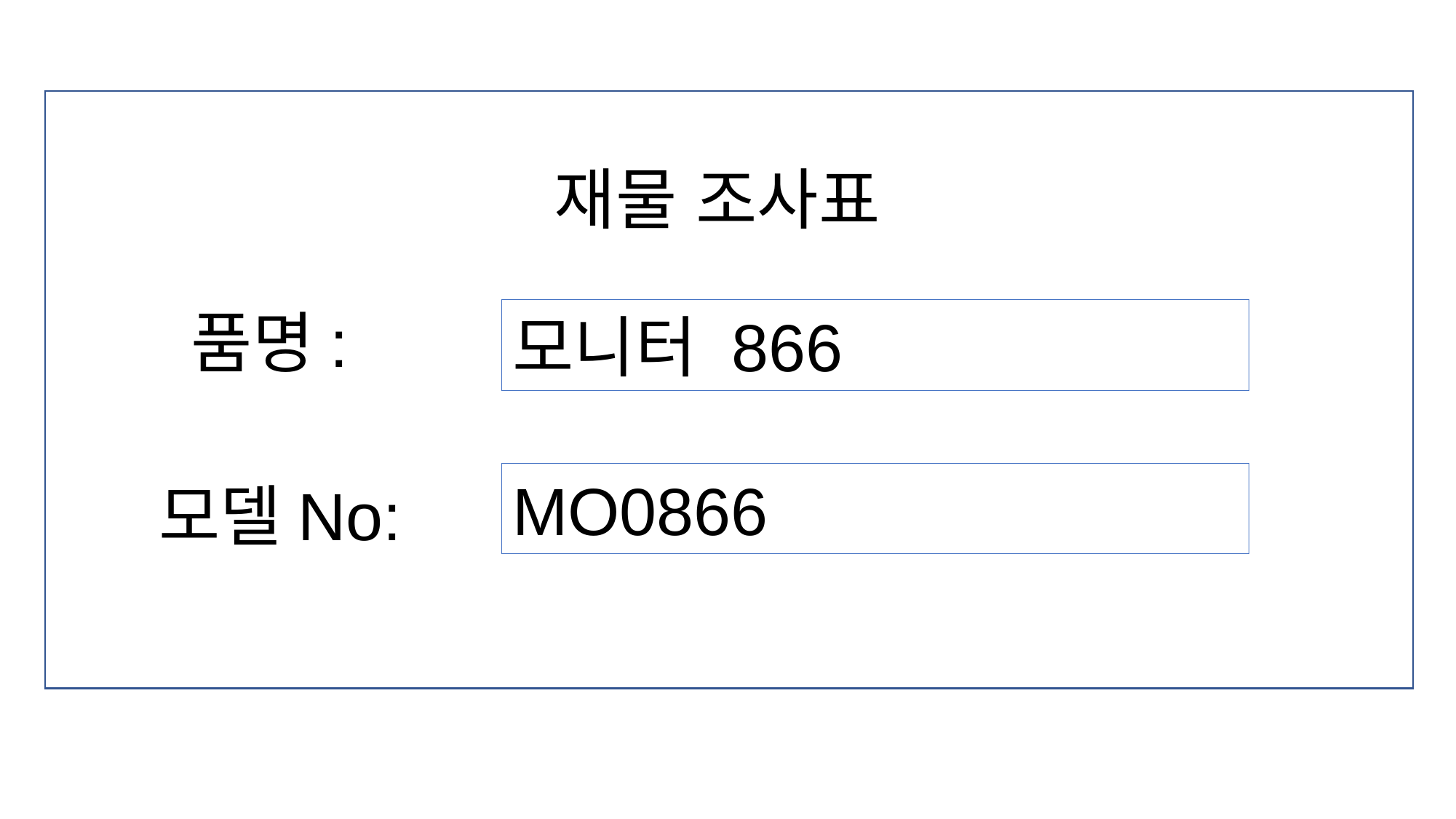

재물 조사표
품명:
모니터 866
MO0866
모델No: